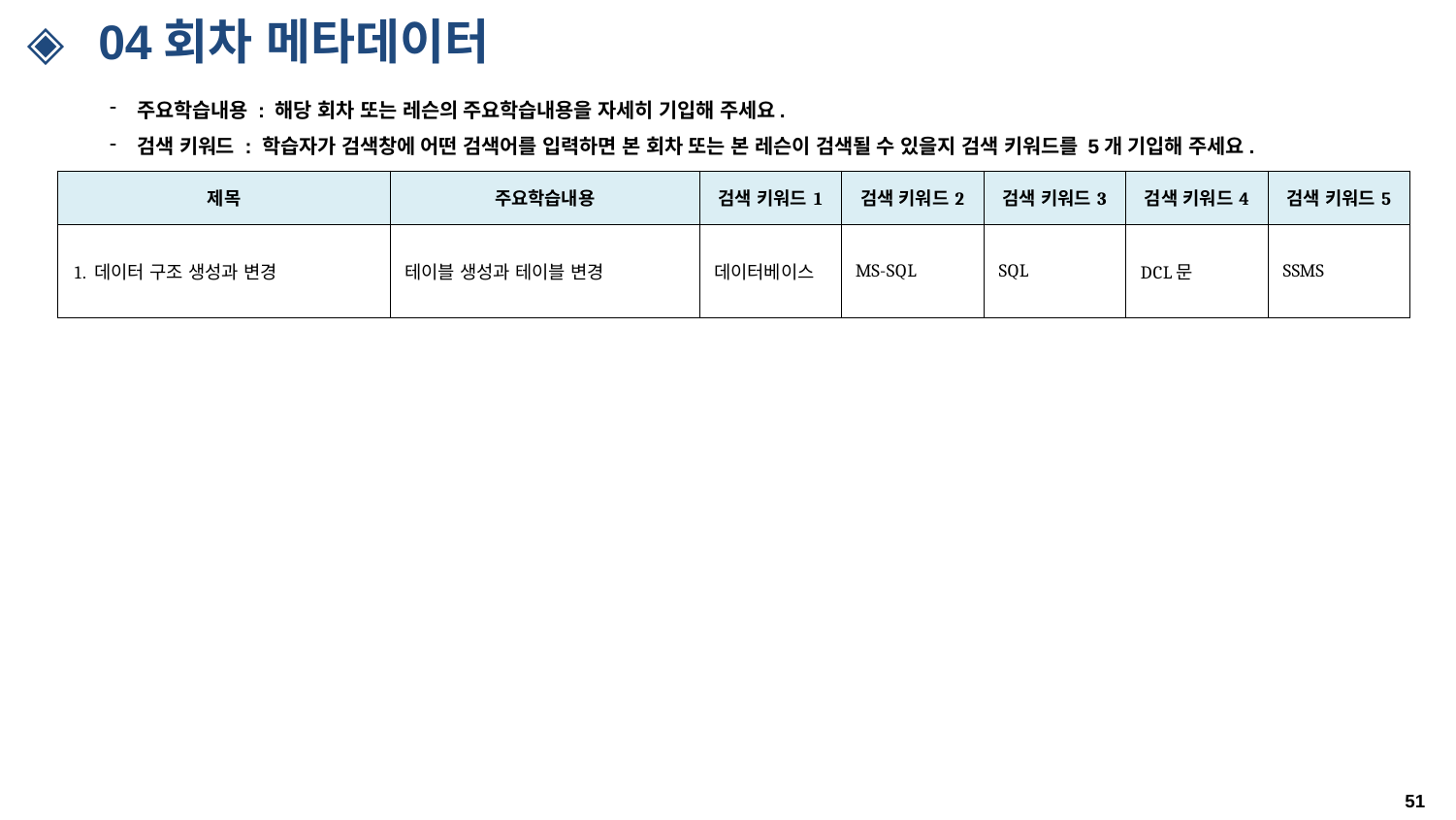

# 04회차 메타데이터
주요학습내용 : 해당 회차 또는 레슨의 주요학습내용을 자세히 기입해 주세요.
검색 키워드 : 학습자가 검색창에 어떤 검색어를 입력하면 본 회차 또는 본 레슨이 검색될 수 있을지 검색 키워드를 5개 기입해 주세요.
| 제목 | 주요학습내용 | 검색 키워드1 | 검색 키워드2 | 검색 키워드3 | 검색 키워드4 | 검색 키워드5 |
| --- | --- | --- | --- | --- | --- | --- |
| 1. 데이터 구조 생성과 변경 | 테이블 생성과 테이블 변경 | 데이터베이스 | MS-SQL | SQL | DCL문 | SSMS |